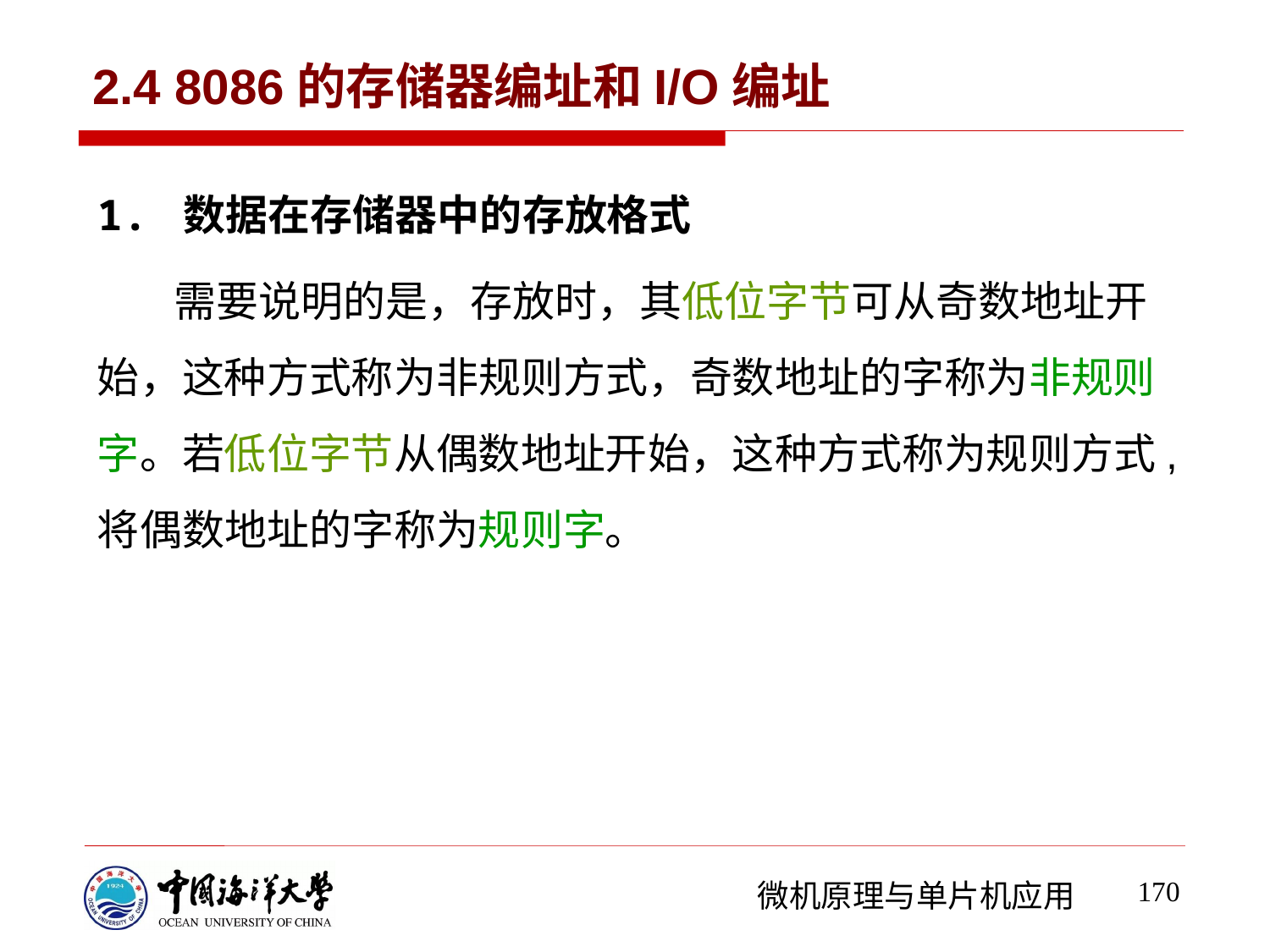

# 2.4 8086的存储器编址和I/O编址
1. 数据在存储器中的存放格式
       需要说明的是，存放时，其低位字节可从奇数地址开始，这种方式称为非规则方式，奇数地址的字称为非规则字。若低位字节从偶数地址开始，这种方式称为规则方式,将偶数地址的字称为规则字。

170